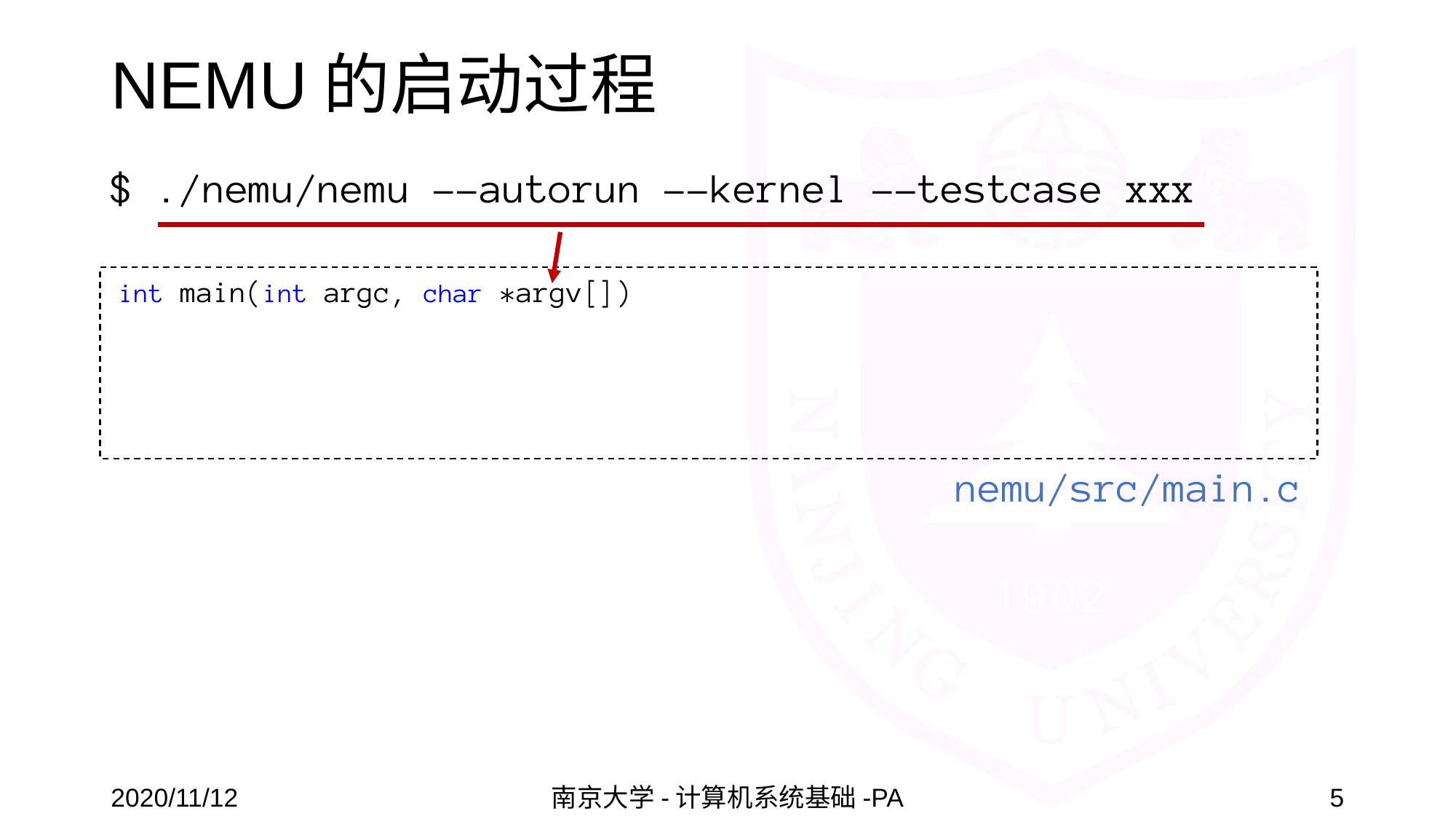

# NEMU的启动过程
$ ./nemu/nemu --autorun --kernel --testcase xxx

int main(int argc, char *argv[])
nemu/src/main.c
2020/11/12
南京大学-计算机系统基础-PA
5